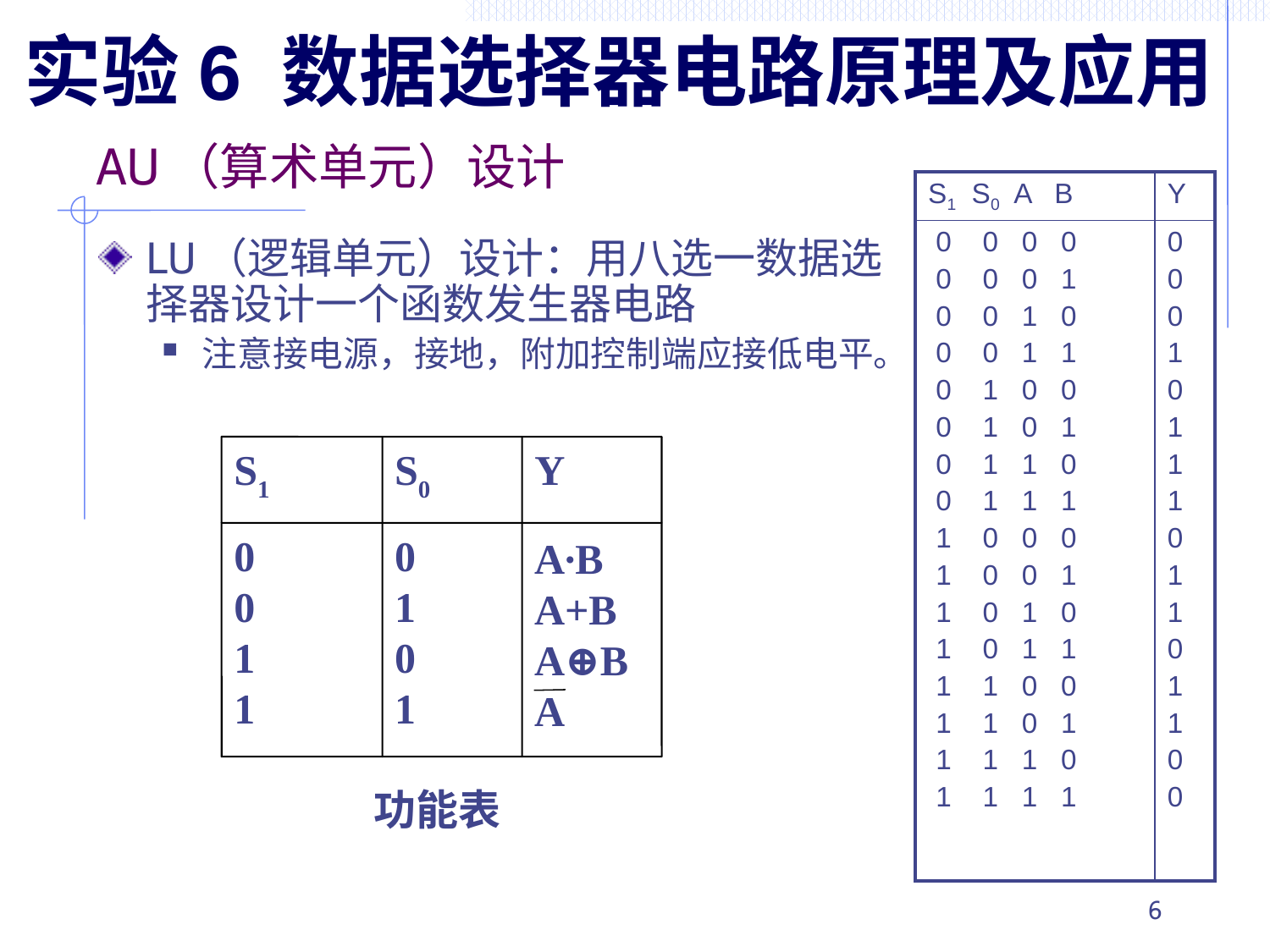

实验6 数据选择器电路原理及应用
# AU（算术单元）设计
| S1 S0 A B | Y |
| --- | --- |
| 0 0 0 0 0 0 0 1 0 0 1 0 0 0 1 1 0 1 0 0 0 1 0 1 0 1 1 0 0 1 1 1 1 0 0 0 1 0 0 1 1 0 1 0 1 0 1 1 1 1 0 0 1 1 0 1 1 1 1 0 1 1 1 1 | 0 0 0 1 0 1 1 1 0 1 1 0 1 1 0 0 |
LU（逻辑单元）设计：用八选一数据选择器设计一个函数发生器电路
注意接电源，接地，附加控制端应接低电平。

S1

S0

Y

0
0
1
1

0
1
0
1

A∙B
A+B
A⊕B
A

功能表
6